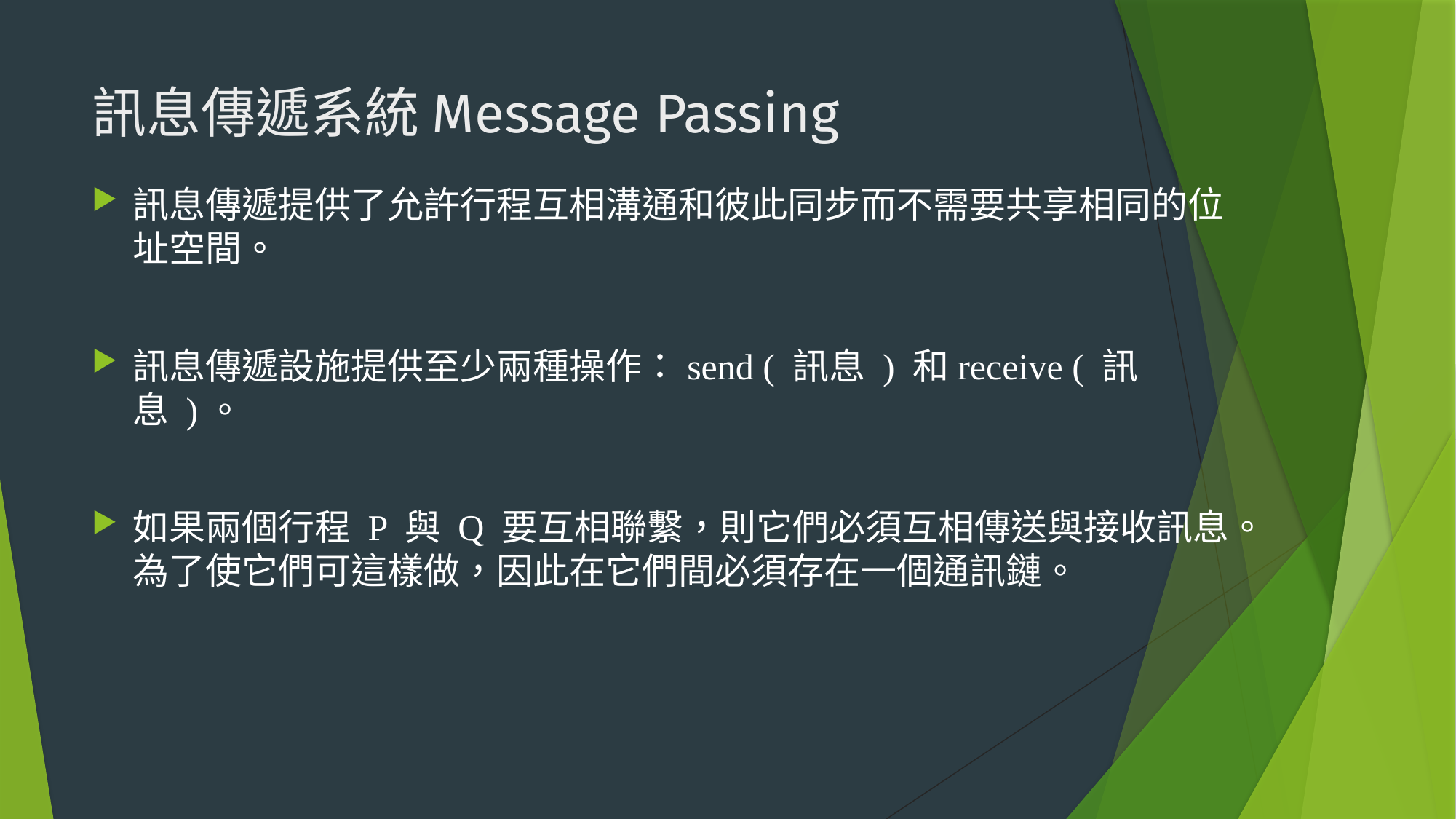

# 訊息傳遞系統Message Passing
訊息傳遞提供了允許行程互相溝通和彼此同步而不需要共享相同的位址空間。

訊息傳遞設施提供至少兩種操作：send ( 訊息 ) 和receive ( 訊息 )。

如果兩個行程 P 與 Q 要互相聯繫，則它們必須互相傳送與接收訊息。為了使它們可這樣做，因此在它們間必須存在一個通訊鏈。